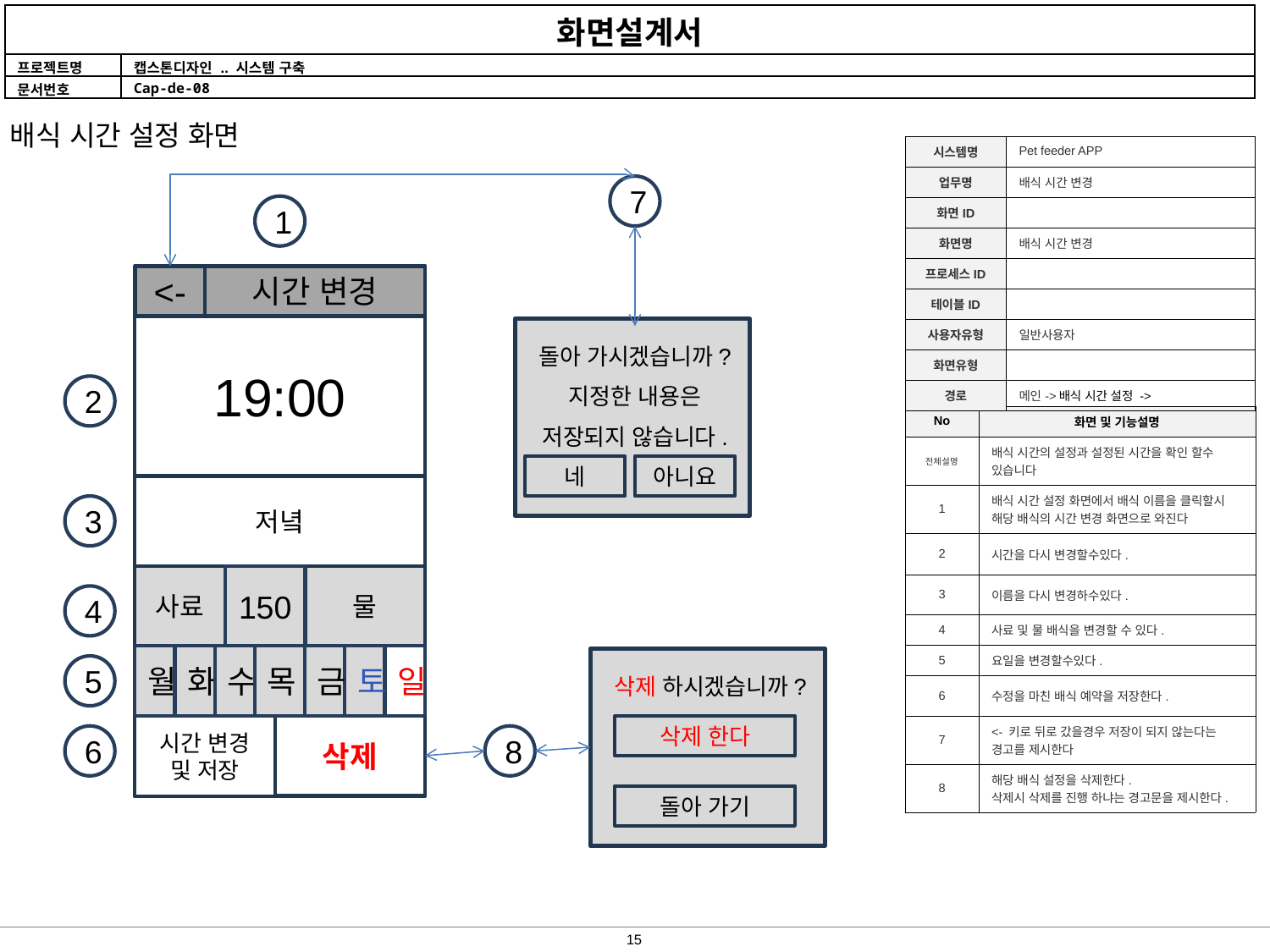

배식 시간 설정 화면
| 시스템명 | Pet feeder APP |
| --- | --- |
| 업무명 | 배식 시간 변경 |
| 화면ID |  |
| 화면명 | 배식 시간 변경 |
| 프로세스ID |  |
| 테이블ID |  |
| 사용자유형 | 일반사용자 |
| 화면유형 |  |
| 경로 | 메인->배식 시간 설정 -> |
7
1

<-
시간 변경
19:00

돌아 가시겠습니까?
2
지정한 내용은
| No | 화면 및 기능설명 |
| --- | --- |
| 전체설명 | 배식 시간의 설정과 설정된 시간을 확인 할수 있습니다 |
| 1 | 배식 시간 설정 화면에서 배식 이름을 클릭할시 해당 배식의 시간 변경 화면으로 와진다 |
| 2 | 시간을 다시 변경할수있다. |
| 3 | 이름을 다시 변경하수있다. |
| 4 | 사료 및 물 배식을 변경할 수 있다. |
| 5 | 요일을 변경할수있다. |
| 6 | 수정을 마친 배식 예약을 저장한다. |
| 7 | <- 키로 뒤로 갔을경우 저장이 되지 않는다는 경고를 제시한다 |
| 8 | 해당 배식 설정을 삭제한다. 삭제시 삭제를 진행 하냐는 경고문을 제시한다. |
저장되지 않습니다.
네
아니요

저녘
3
사료
150
물
4

월
화
수
목
금
토
일

5
삭제 하시겠습니까?
삭제
시간 변경
및 저장
삭제 한다
6
8
돌아 가기